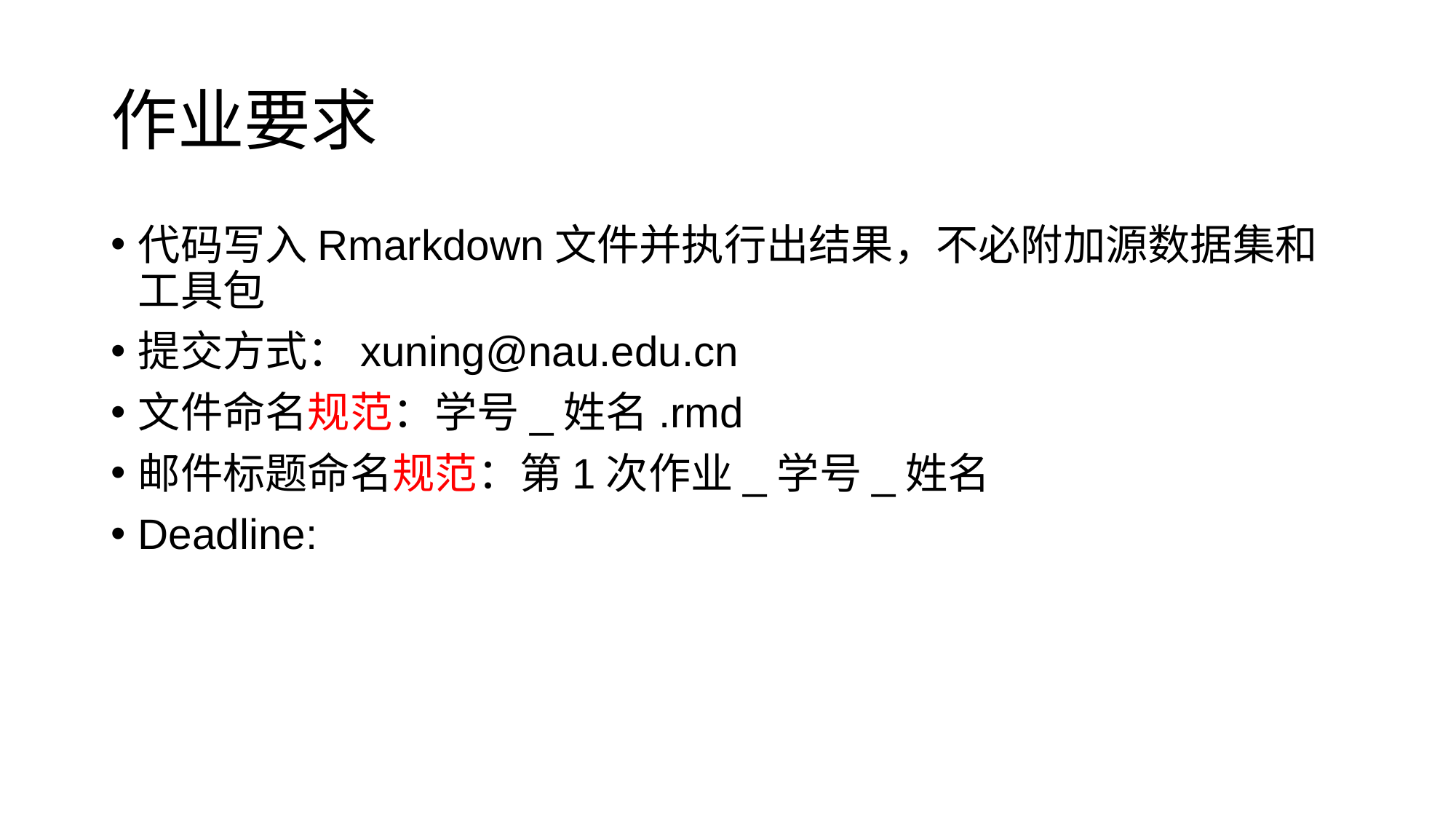

# 作业要求
代码写入Rmarkdown文件并执行出结果，不必附加源数据集和工具包
提交方式：xuning@nau.edu.cn
文件命名规范：学号_姓名.rmd
邮件标题命名规范：第1次作业_学号_姓名
Deadline: